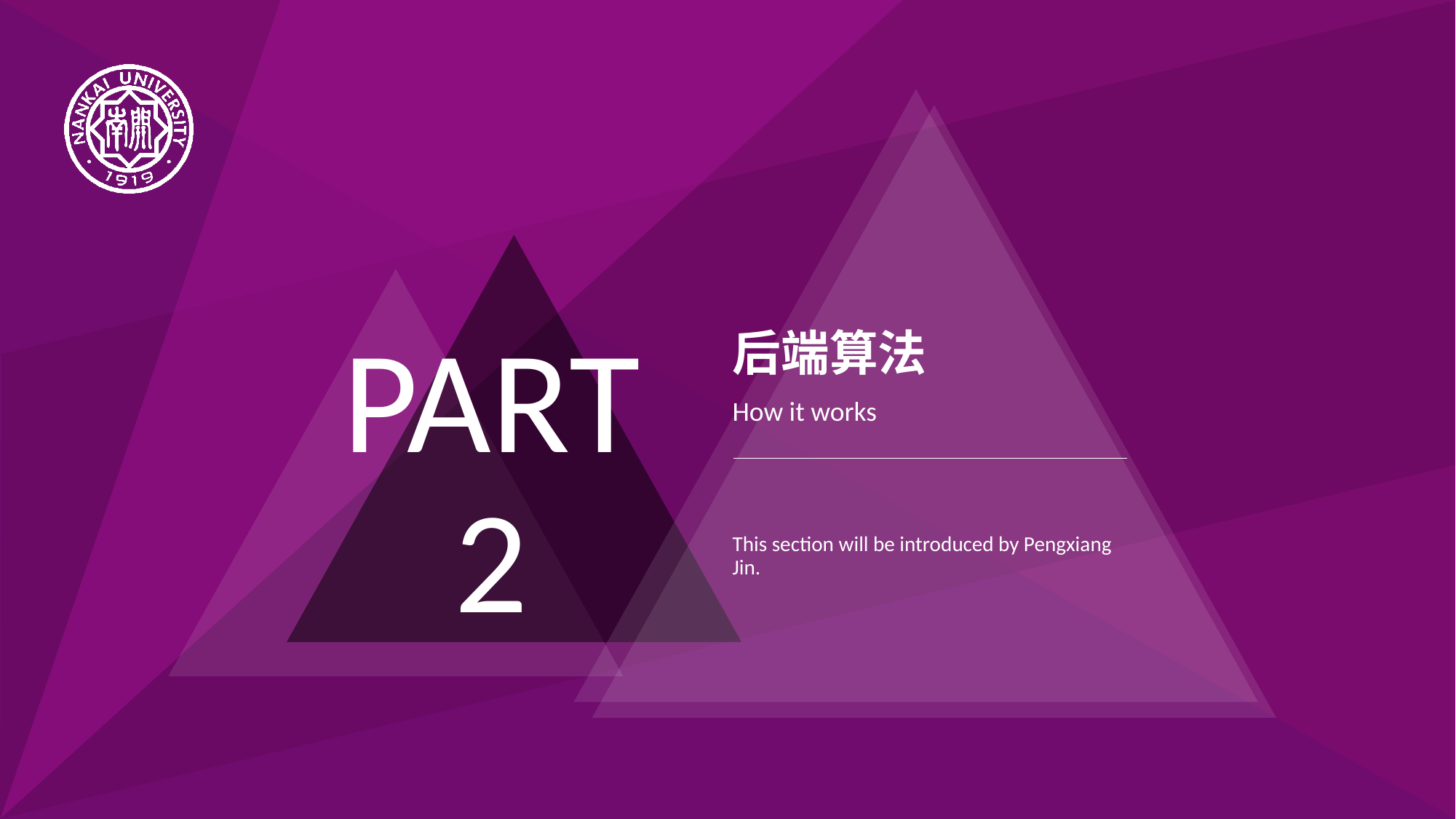

后端算法
How it works
This section will be introduced by Pengxiang Jin.
2